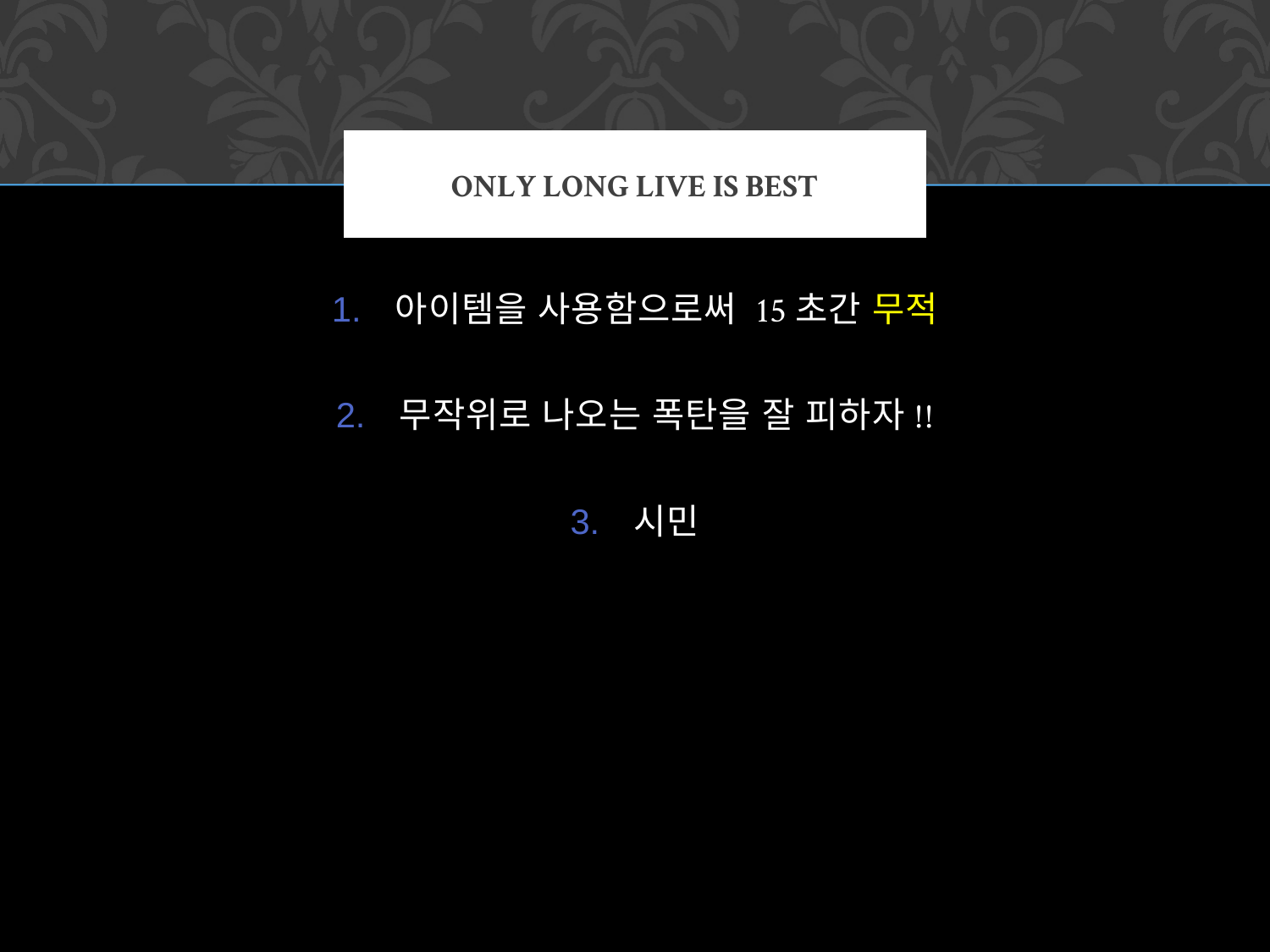

# Only Long live is best
아이템을 사용함으로써 15초간 무적

무작위로 나오는 폭탄을 잘 피하자!!

시민